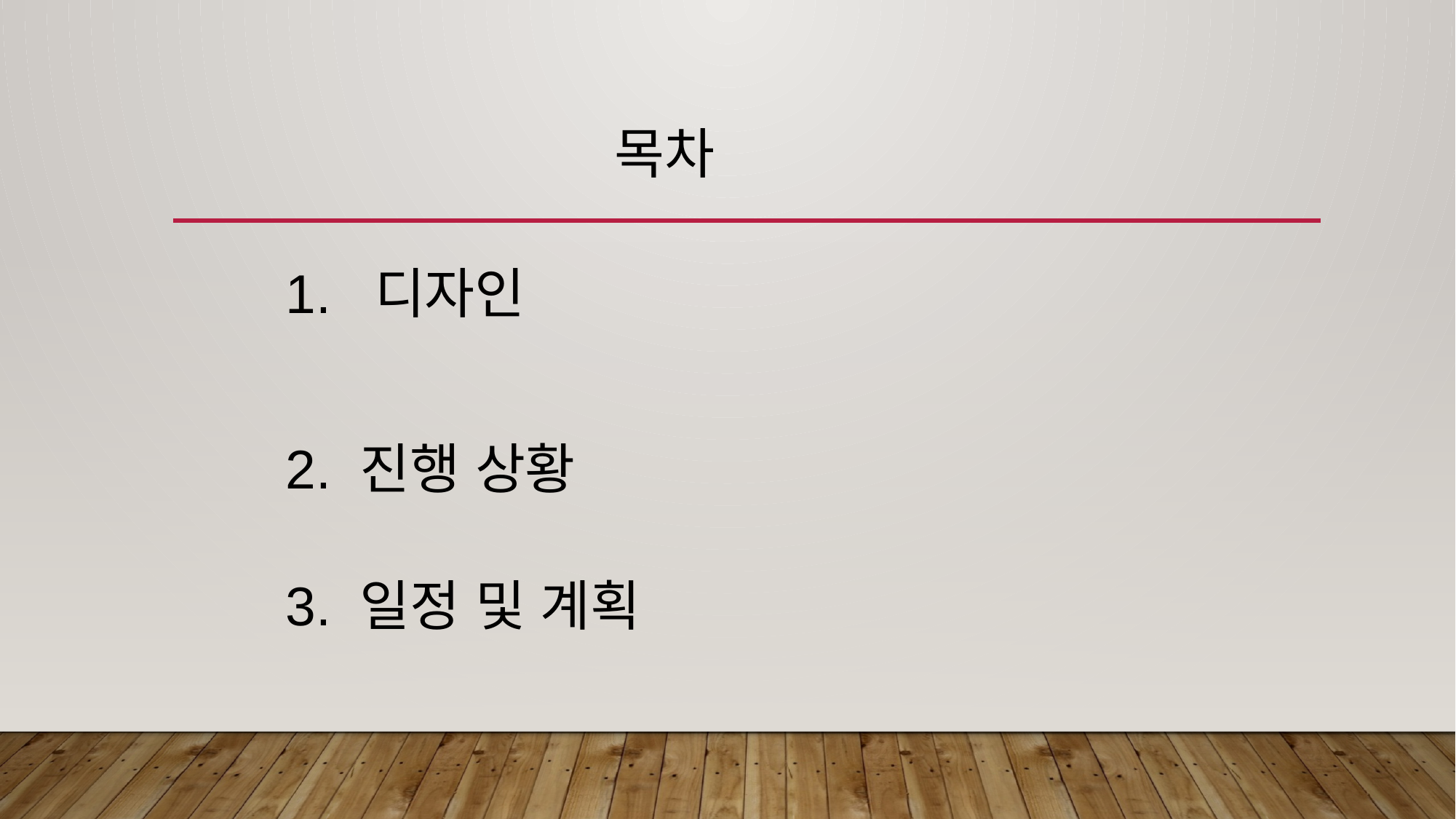

목차
1.  디자인
2. 진행 상황
3. 일정 및 계획